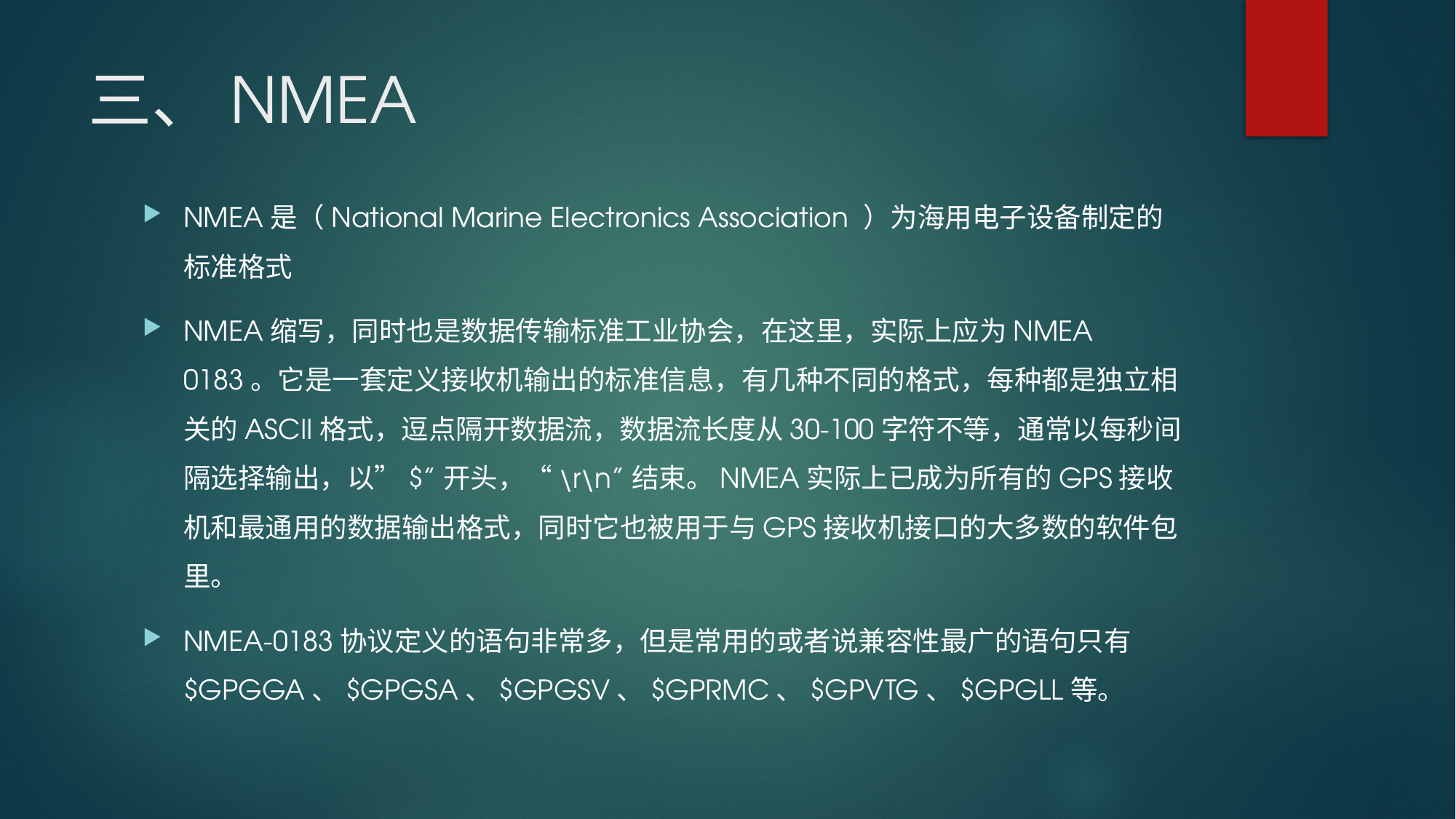

# 三、NMEA
NMEA是（National Marine Electronics Association ）为海用电子设备制定的标准格式
NMEA缩写，同时也是数据传输标准工业协会，在这里，实际上应为NMEA 0183。它是一套定义接收机输出的标准信息，有几种不同的格式，每种都是独立相关的ASCII格式，逗点隔开数据流，数据流长度从30-100字符不等，通常以每秒间隔选择输出，以”$”开头，“\r\n”结束。NMEA实际上已成为所有的GPS接收机和最通用的数据输出格式，同时它也被用于与GPS接收机接口的大多数的软件包里。
NMEA-0183协议定义的语句非常多，但是常用的或者说兼容性最广的语句只有$GPGGA、$GPGSA、$GPGSV、$GPRMC、$GPVTG、$GPGLL等。